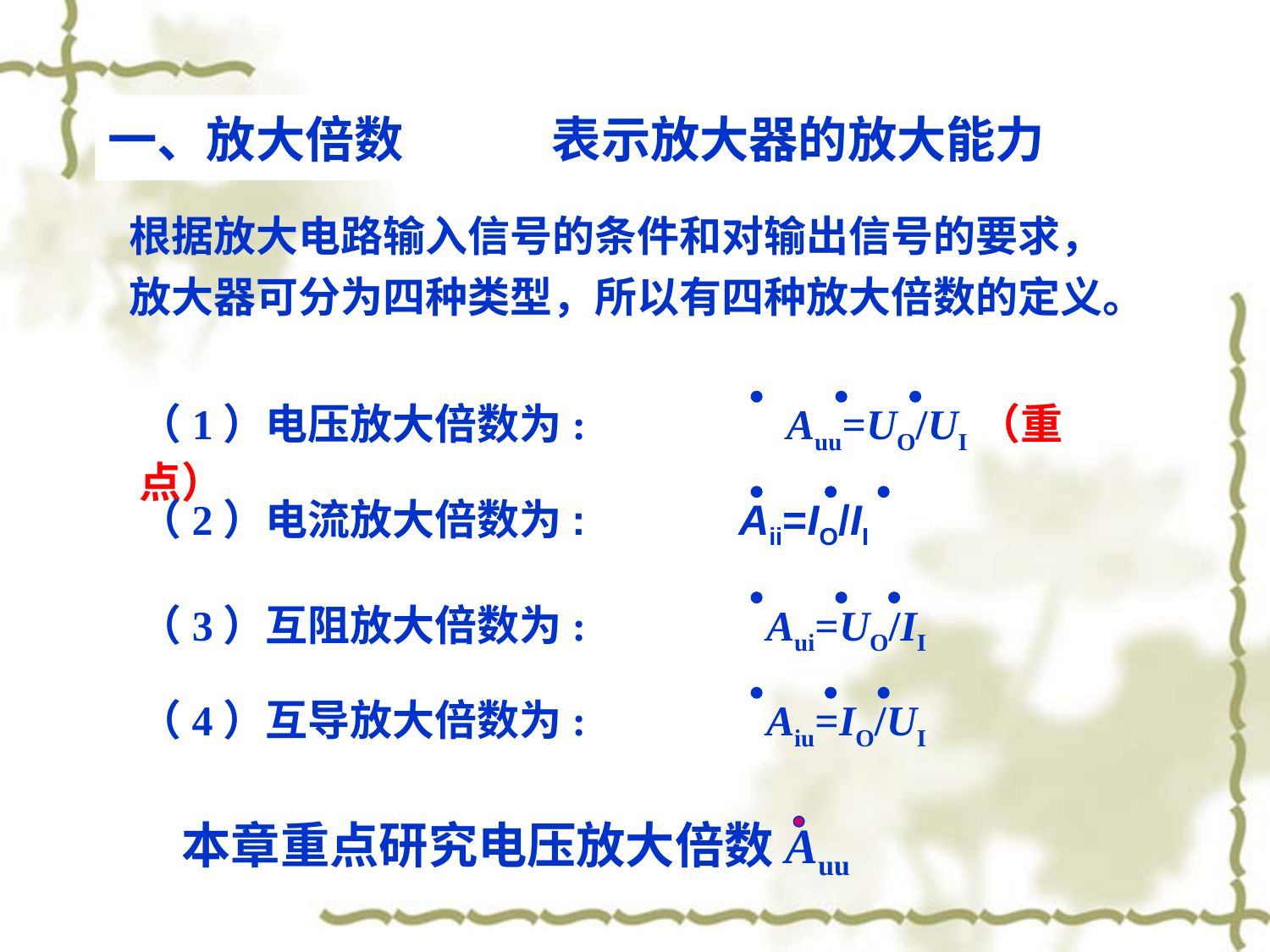

一、放大倍数　　　表示放大器的放大能力
根据放大电路输入信号的条件和对输出信号的要求，放大器可分为四种类型，所以有四种放大倍数的定义。
（1）电压放大倍数为:         　　Auu=UO/UI（重点）

（2）电流放大倍数为:    　　Aii=IO/II

（3）互阻放大倍数为:                 Aui=UO/II

（4）互导放大倍数为:                 Aiu=IO/UI

本章重点研究电压放大倍数Auu

7